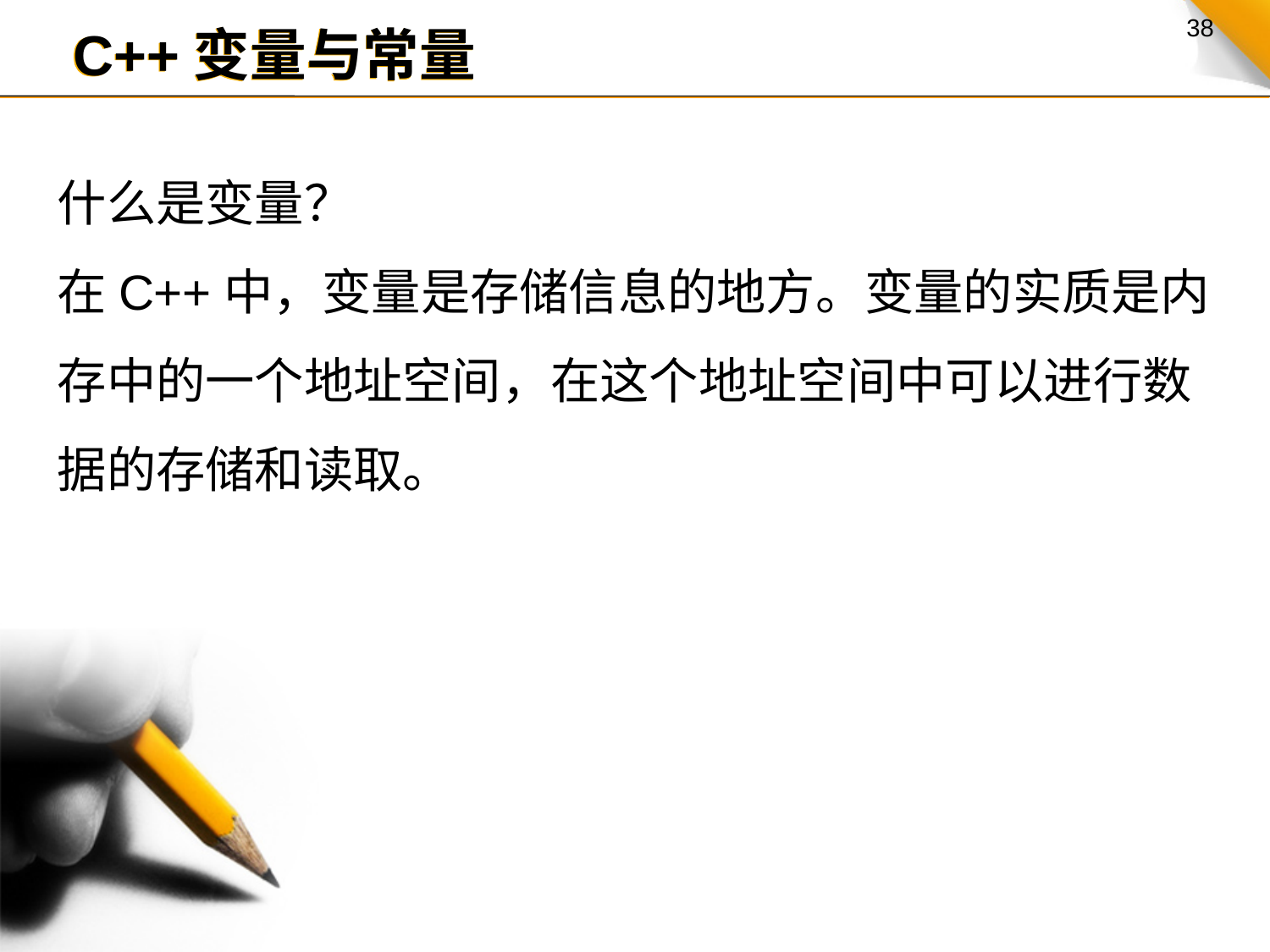

C++变量与常量
什么是变量？
在C++中，变量是存储信息的地方。变量的实质是内存中的一个地址空间，在这个地址空间中可以进行数据的存储和读取。